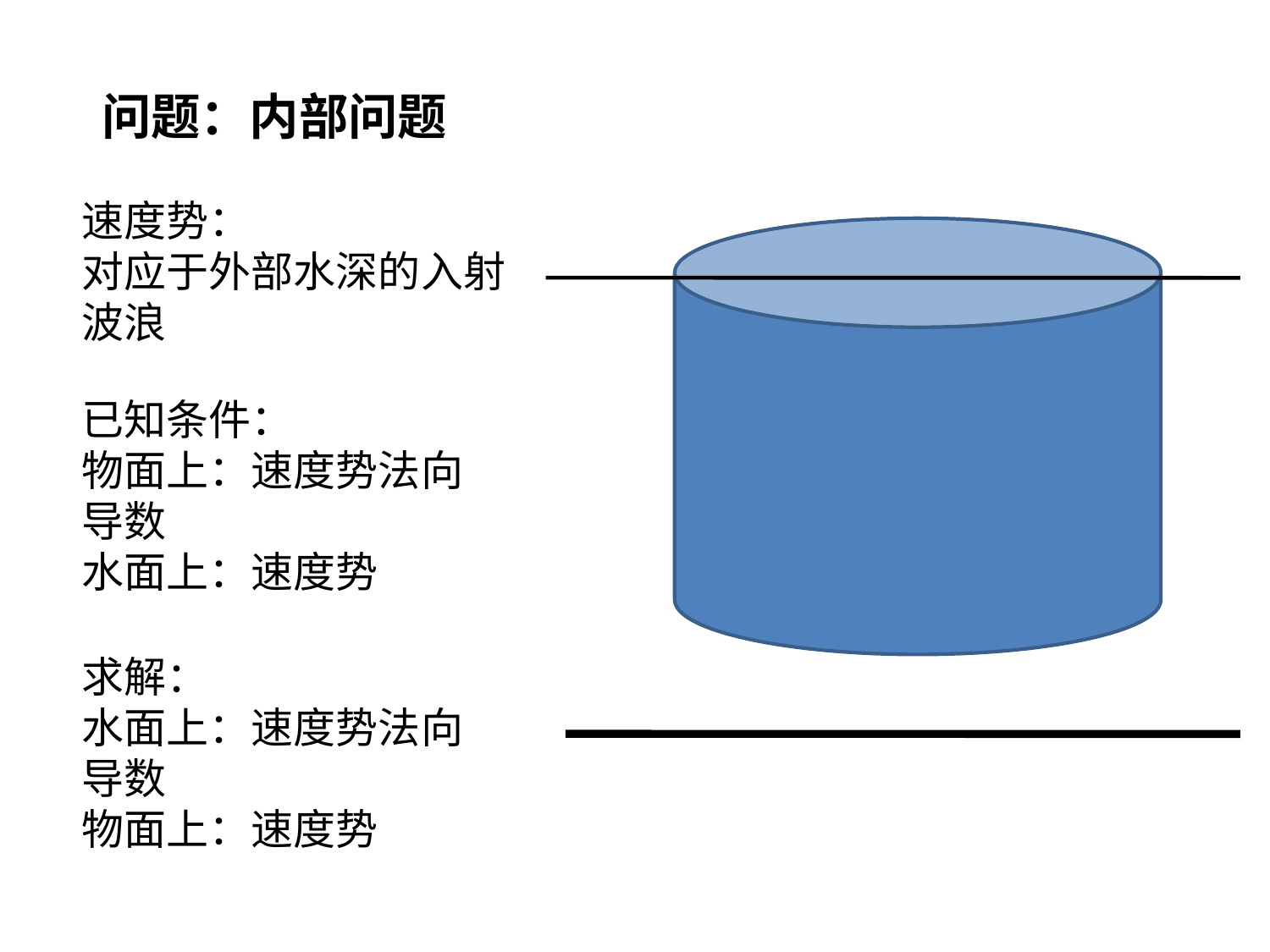

问题：内部问题
速度势：
对应于外部水深的入射波浪

已知条件：
物面上：速度势法向导数
水面上：速度势
求解：
水面上：速度势法向导数
物面上：速度势